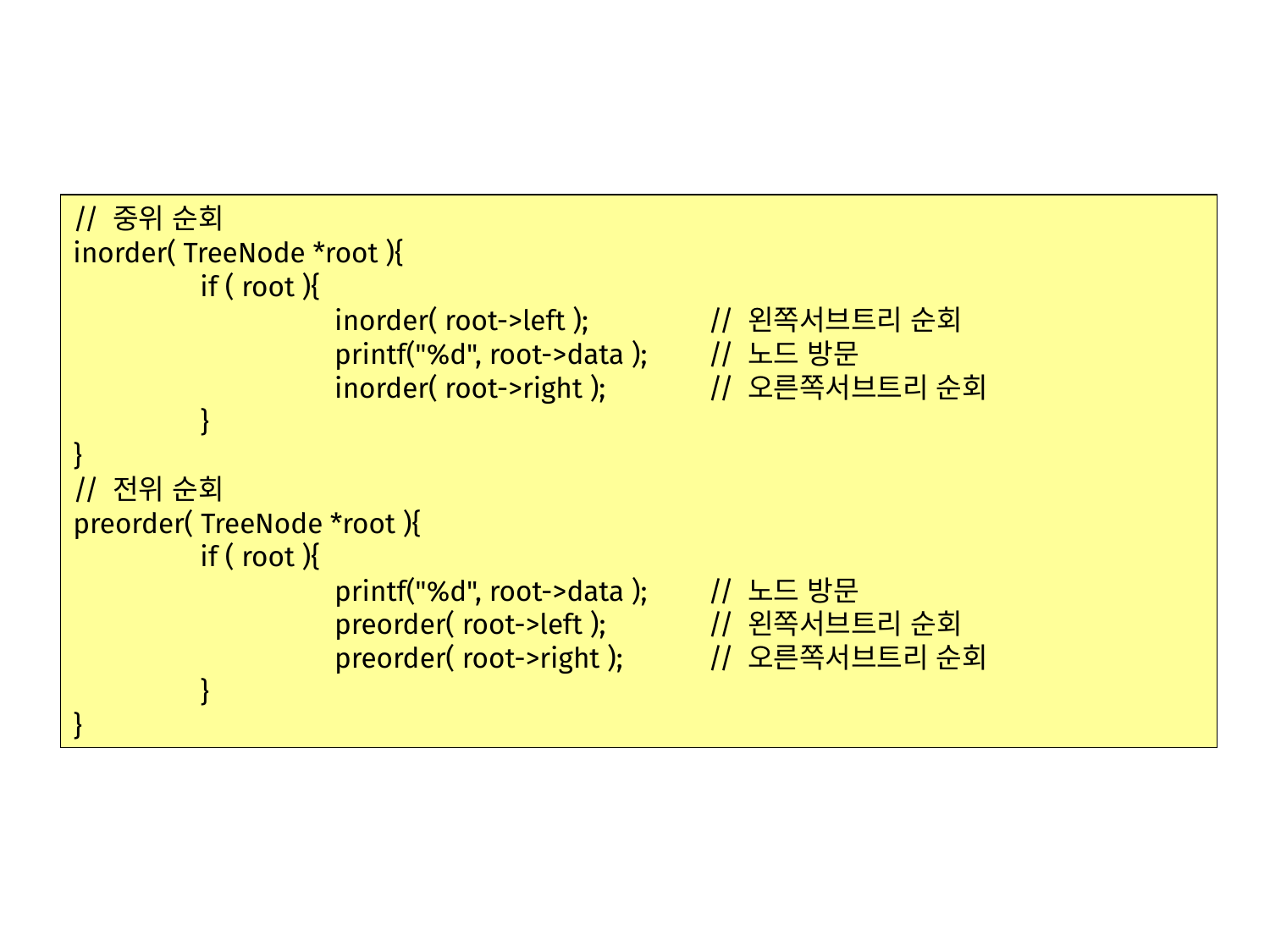

// 중위 순회
inorder( TreeNode *root ){
	if ( root ){
		 inorder( root->left );	// 왼쪽서브트리 순회
		 printf("%d", root->data ); 	// 노드 방문
		 inorder( root->right );	// 오른쪽서브트리 순회
	}
}
// 전위 순회
preorder( TreeNode *root ){
	if ( root ){
		 printf("%d", root->data ); 	// 노드 방문
		 preorder( root->left );	// 왼쪽서브트리 순회
		 preorder( root->right );	// 오른쪽서브트리 순회
	}
}